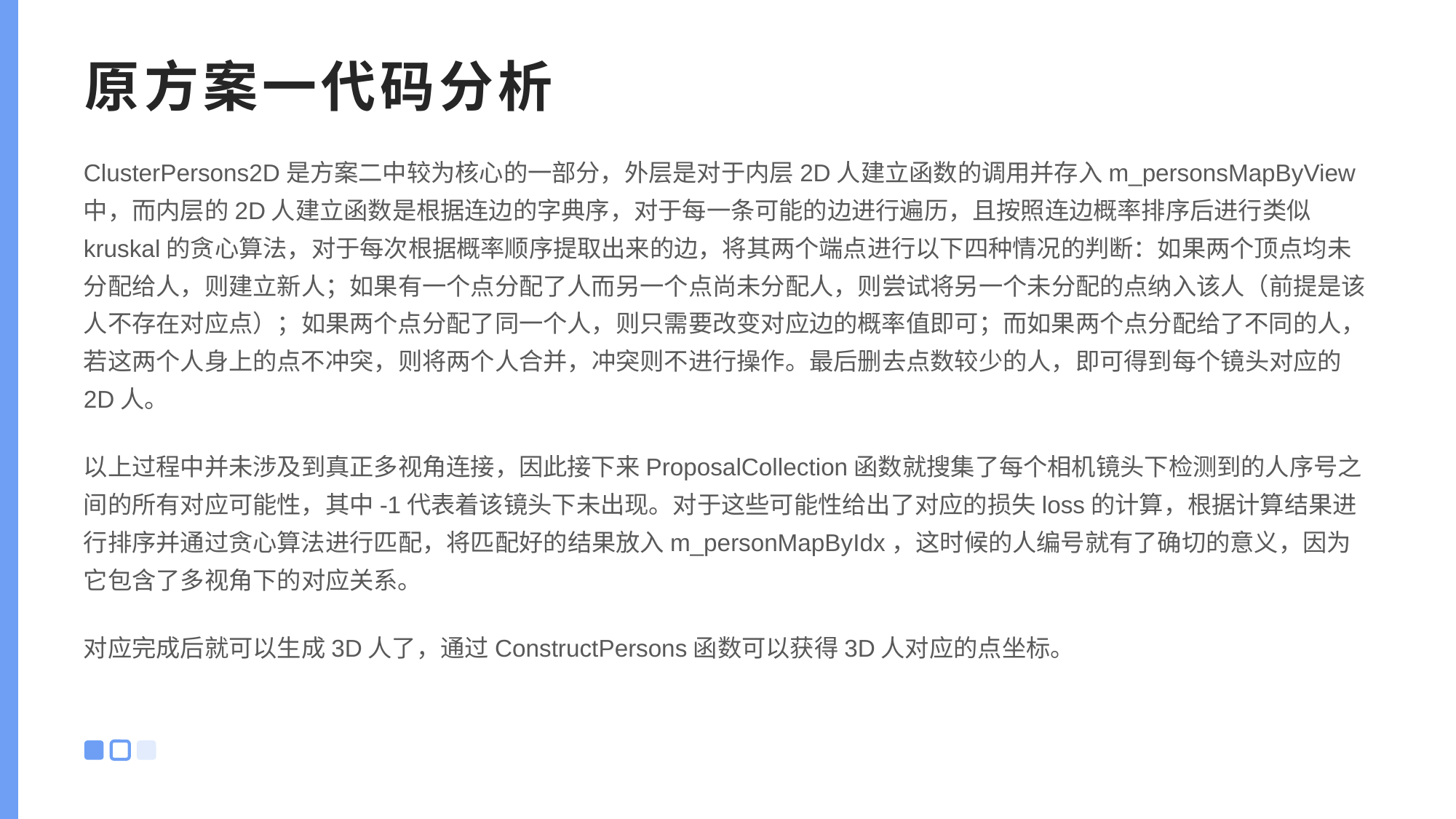

原方案一代码分析
ClusterPersons2D是方案二中较为核心的一部分，外层是对于内层2D人建立函数的调用并存入m_personsMapByView中，而内层的2D人建立函数是根据连边的字典序，对于每一条可能的边进行遍历，且按照连边概率排序后进行类似kruskal的贪心算法，对于每次根据概率顺序提取出来的边，将其两个端点进行以下四种情况的判断：如果两个顶点均未分配给人，则建立新人；如果有一个点分配了人而另一个点尚未分配人，则尝试将另一个未分配的点纳入该人（前提是该人不存在对应点）；如果两个点分配了同一个人，则只需要改变对应边的概率值即可；而如果两个点分配给了不同的人，若这两个人身上的点不冲突，则将两个人合并，冲突则不进行操作。最后删去点数较少的人，即可得到每个镜头对应的2D人。
以上过程中并未涉及到真正多视角连接，因此接下来ProposalCollection函数就搜集了每个相机镜头下检测到的人序号之间的所有对应可能性，其中-1代表着该镜头下未出现。对于这些可能性给出了对应的损失loss的计算，根据计算结果进行排序并通过贪心算法进行匹配，将匹配好的结果放入m_personMapByIdx，这时候的人编号就有了确切的意义，因为它包含了多视角下的对应关系。
对应完成后就可以生成3D人了，通过ConstructPersons函数可以获得3D人对应的点坐标。